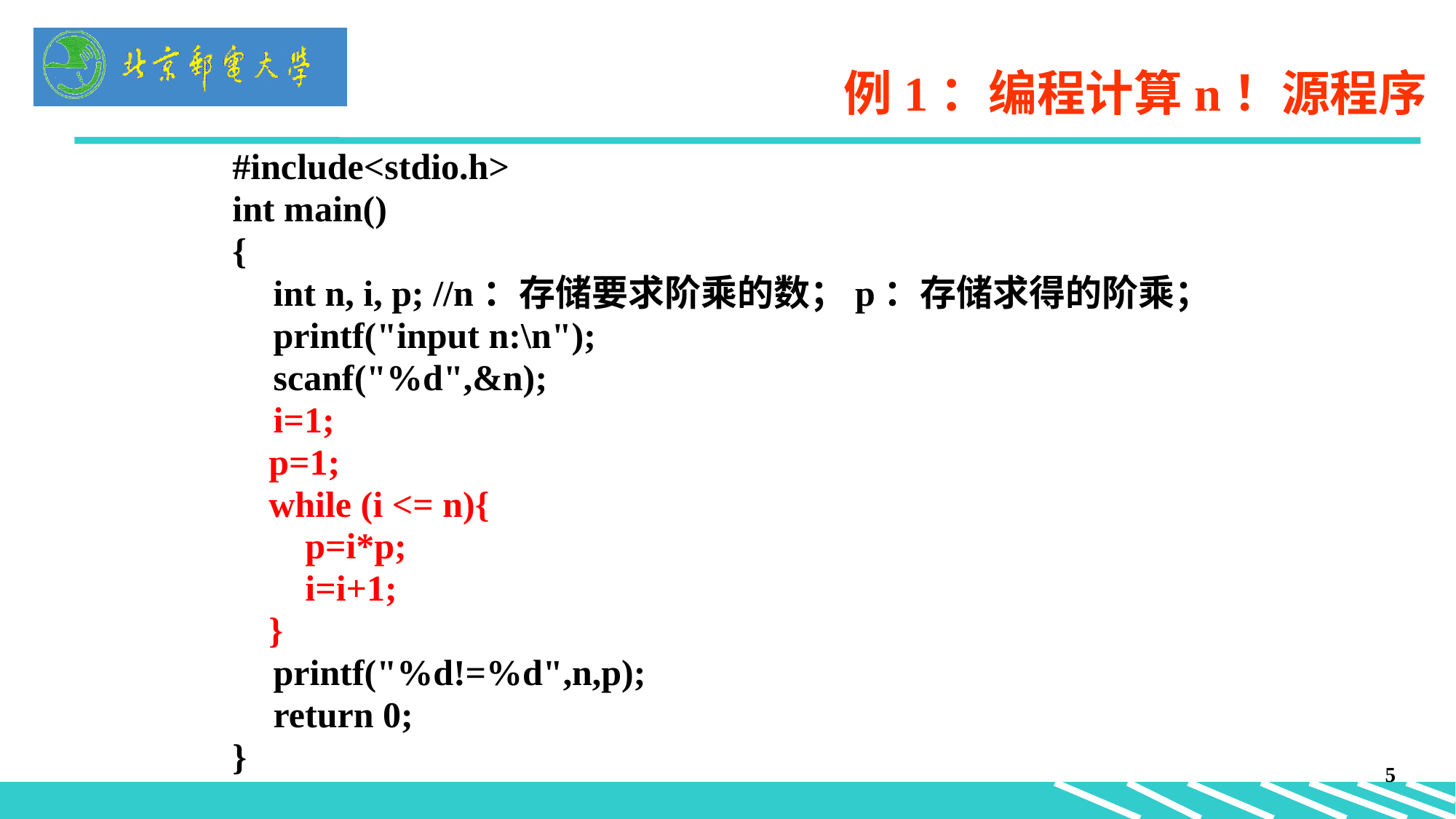

# 例1：编程计算n！源程序
#include<stdio.h>
int main()
{
 	int n, i, p; //n：存储要求阶乘的数；p：存储求得的阶乘；
 	printf("input n:\n");
	scanf("%d",&n);
	i=1;
    p=1;
    while (i <= n){
        p=i*p;
        i=i+1;
    }
	printf("%d!=%d",n,p);
	return 0;
}
5